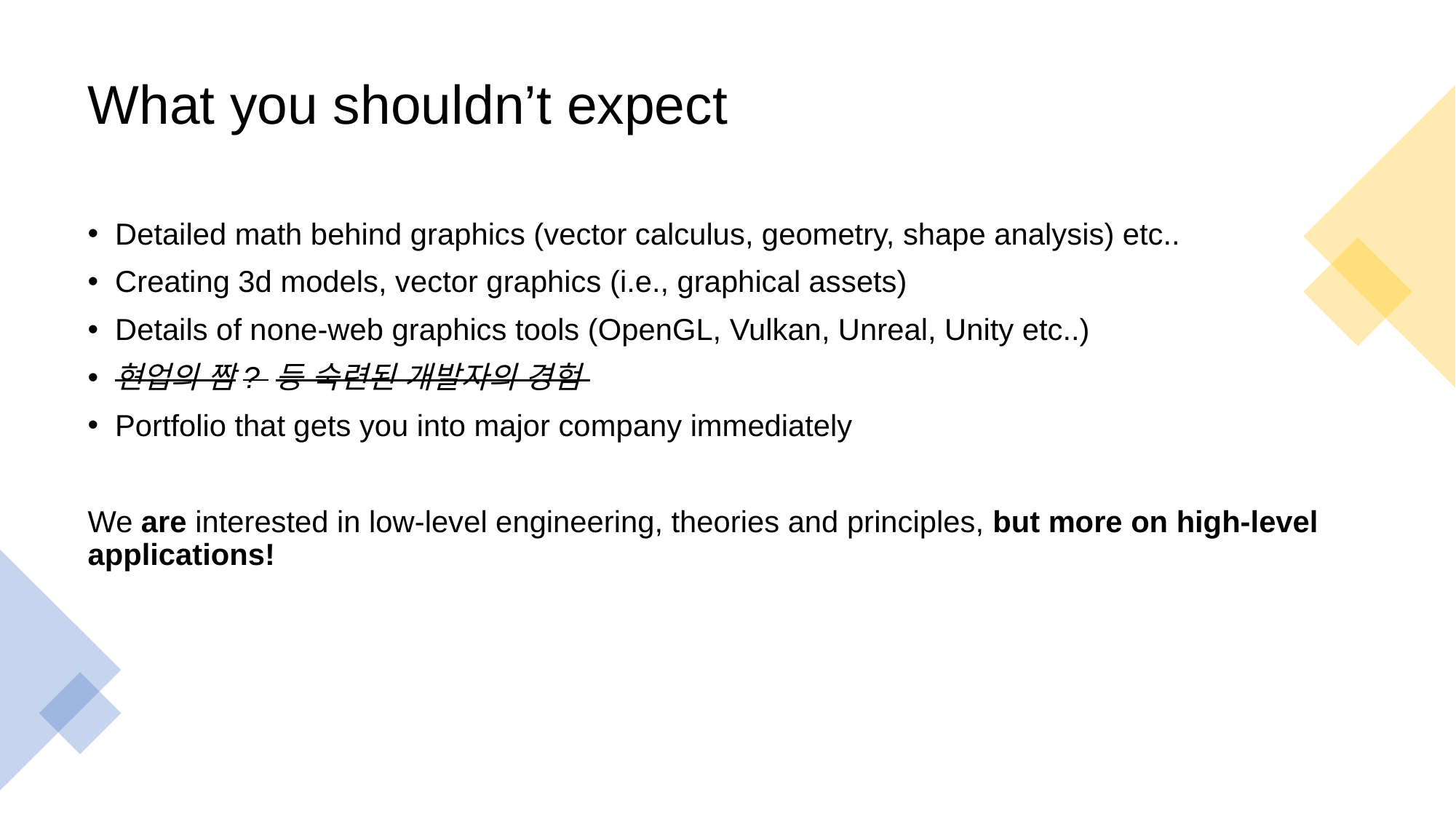

# What you shouldn’t expect

Detailed math behind graphics (vector calculus, geometry, shape analysis) etc..
Creating 3d models, vector graphics (i.e., graphical assets)
Details of none-web graphics tools (OpenGL, Vulkan, Unreal, Unity etc..)
현업의 짬? 등 숙련된 개발자의 경험
Portfolio that gets you into major company immediately

We are interested in low-level engineering, theories and principles, but more on high-level applications!